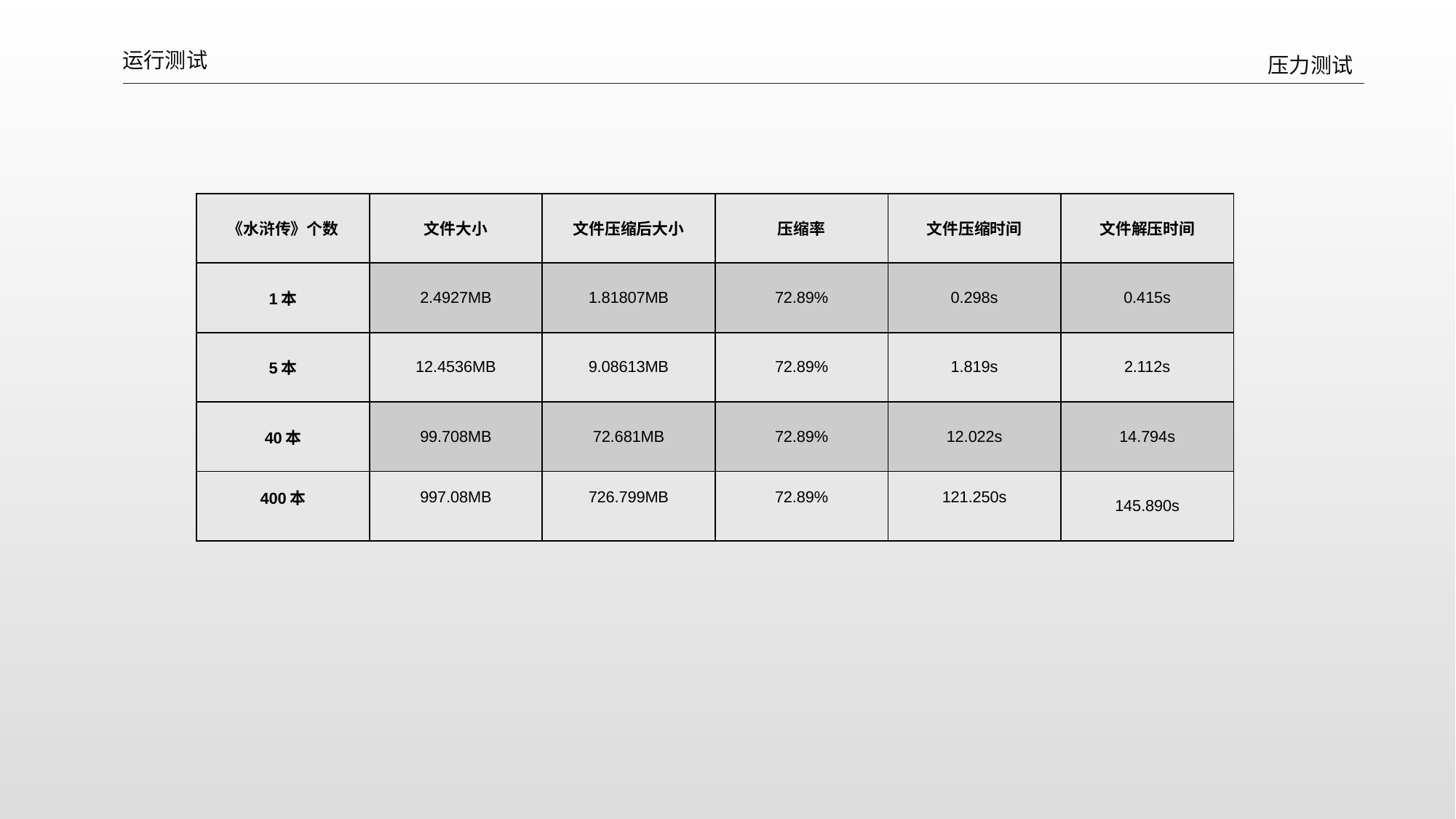

运行测试
压力测试
| 《水浒传》个数 | 文件大小 | 文件压缩后大小 | 压缩率 | 文件压缩时间 | 文件解压时间 |
| --- | --- | --- | --- | --- | --- |
| 1本 | 2.4927MB | 1.81807MB | 72.89% | 0.298s | 0.415s |
| 5本 | 12.4536MB | 9.08613MB | 72.89% | 1.819s | 2.112s |
| 40本 | 99.708MB | 72.681MB | 72.89% | 12.022s | 14.794s |
| 400本 | 997.08MB | 726.799MB | 72.89% | 121.250s | 145.890s |